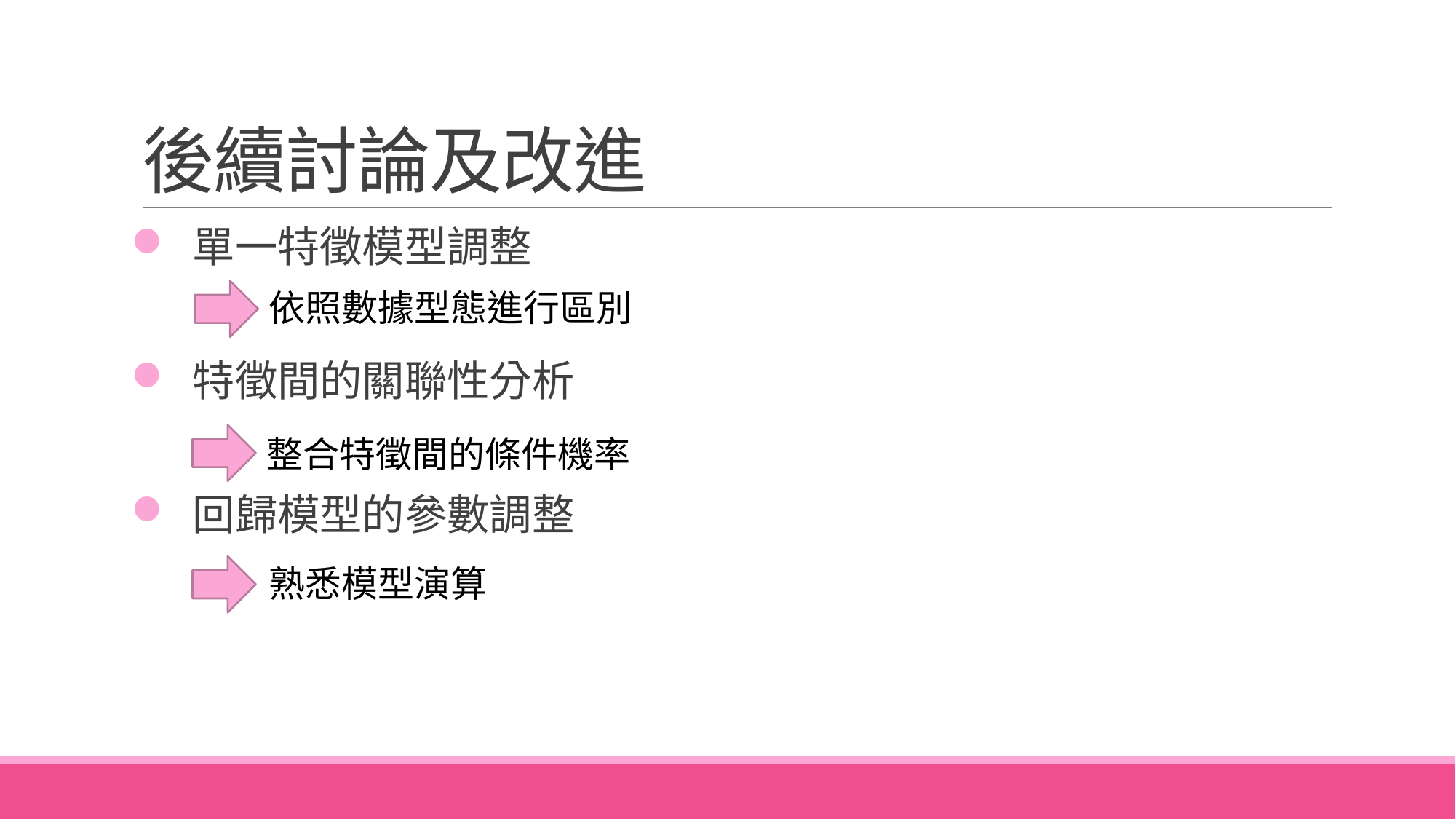

# 後續討論及改進
 單一特徵模型調整

 特徵間的關聯性分析

 回歸模型的參數調整
依照數據型態進行區別

整合特徵間的條件機率
熟悉模型演算